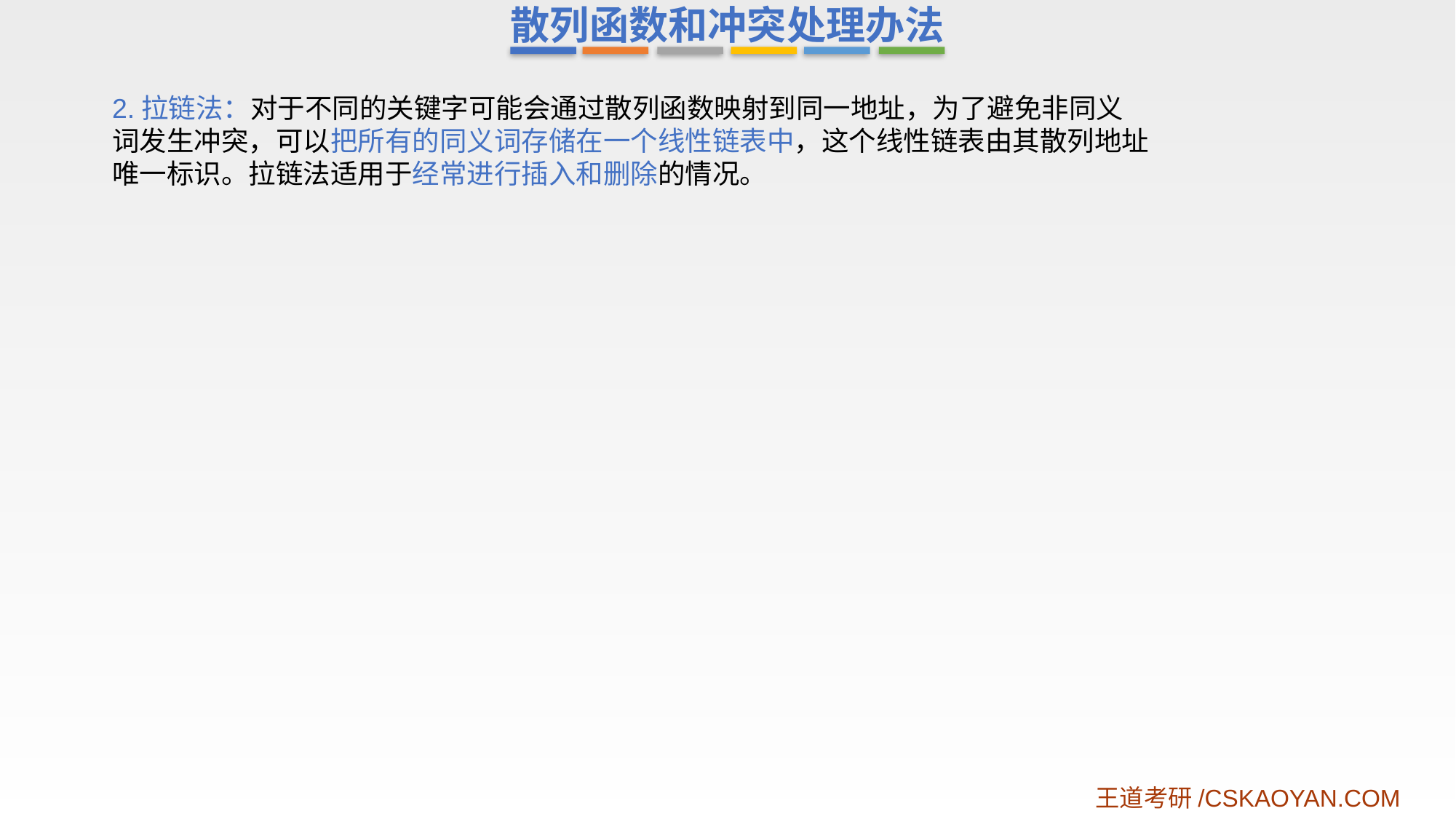

散列函数和冲突处理办法

2.拉链法：对于不同的关键字可能会通过散列函数映射到同一地址，为了避免非同义词发生冲突，可以把所有的同义词存储在一个线性链表中，这个线性链表由其散列地址唯一标识。拉链法适用于经常进行插入和删除的情况。
王道考研/CSKAOYAN.COM